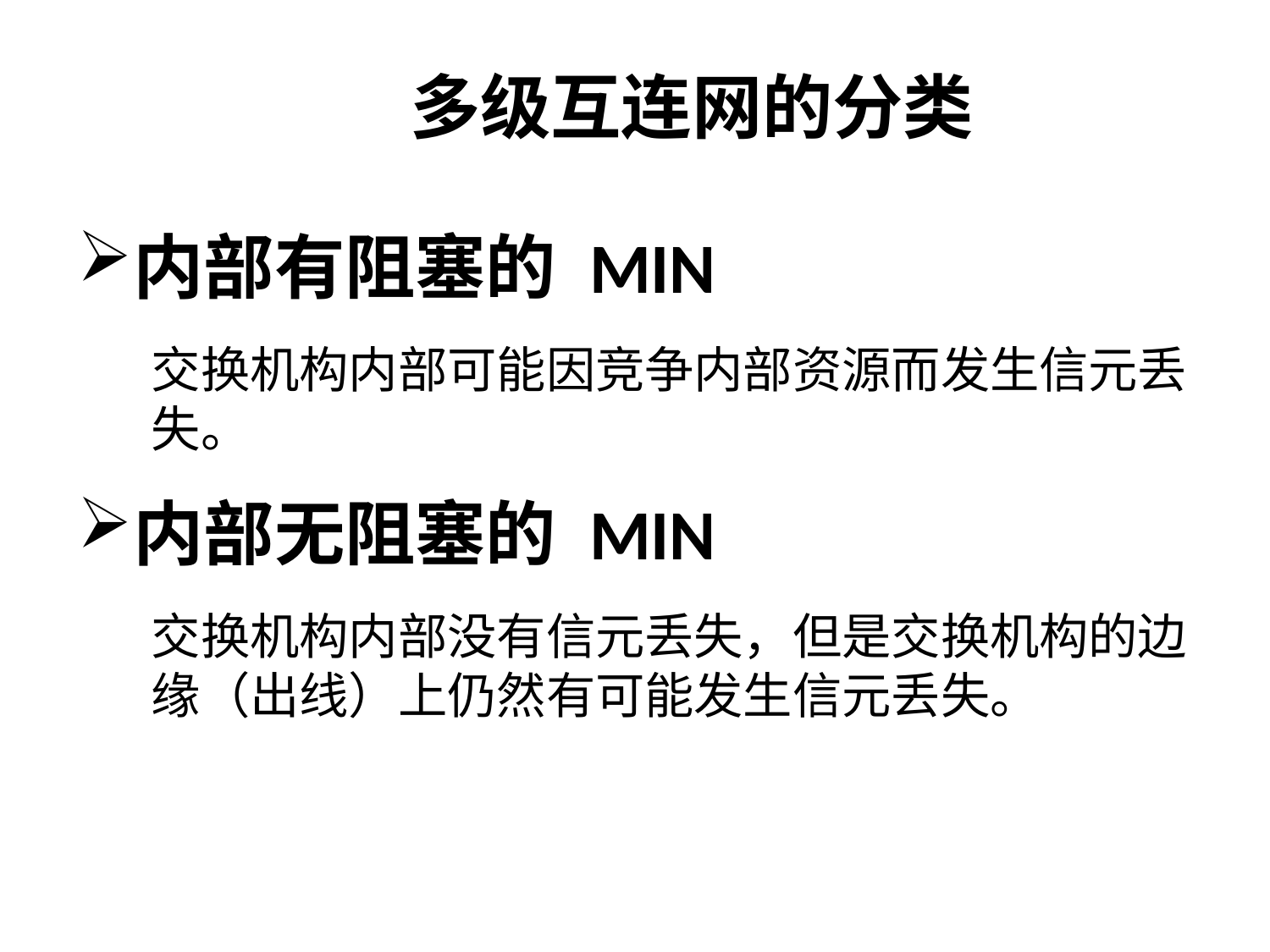

多级互连网的分类
内部有阻塞的 MIN
交换机构内部可能因竞争内部资源而发生信元丢失。
内部无阻塞的 MIN
交换机构内部没有信元丢失，但是交换机构的边缘（出线）上仍然有可能发生信元丢失。